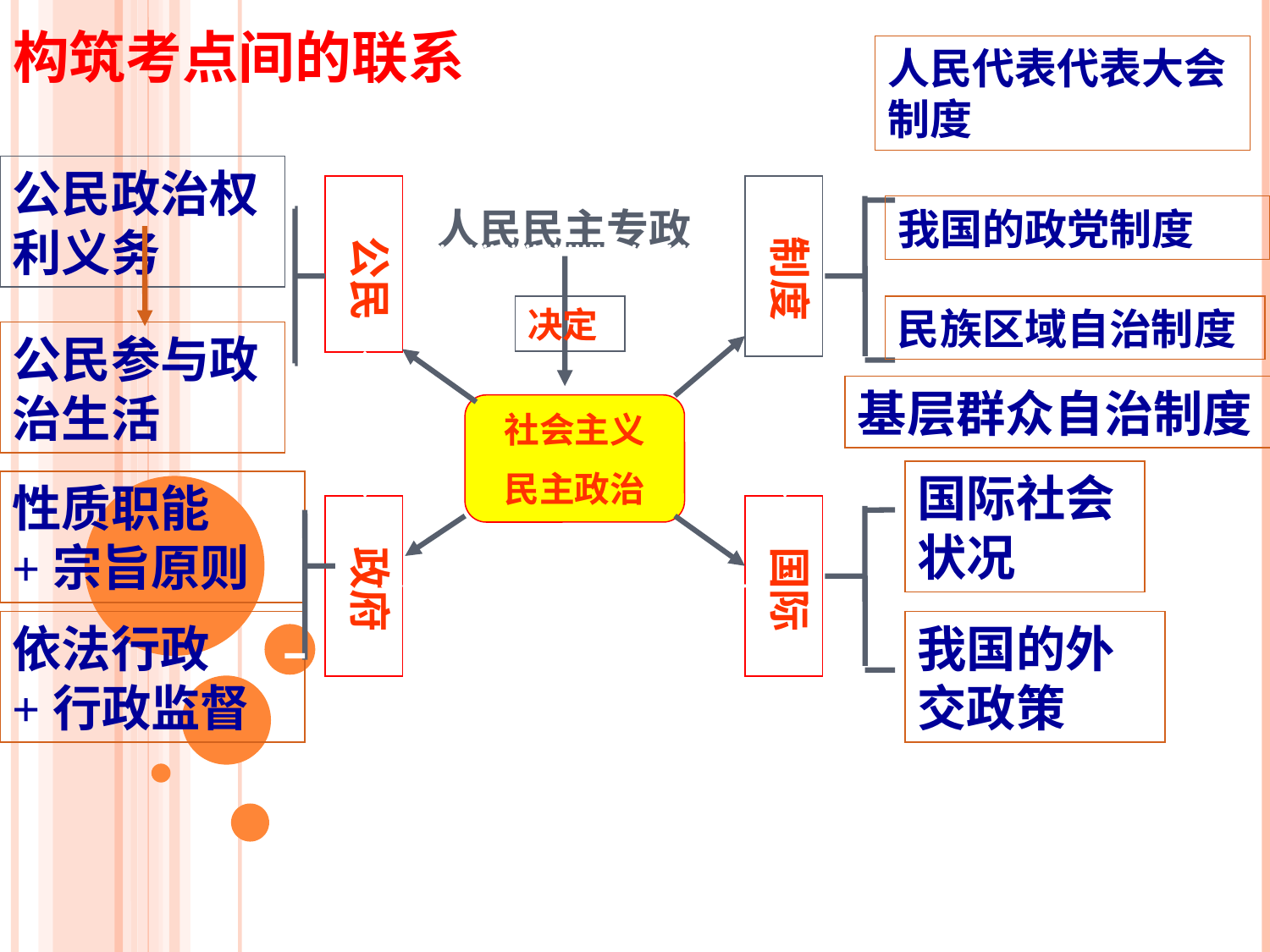

构筑考点间的联系
人民代表代表大会制度
公民政治权利义务
    公民
    制度
人民民主专政

我国的政党制度

决定
民族区域自治制度
公民参与政治生活

基层群众自治制度
社会主义
民主政治
国际社会状况
性质职能+宗旨原则
   政府
   国际

依法行政+行政监督
我国的外交政策